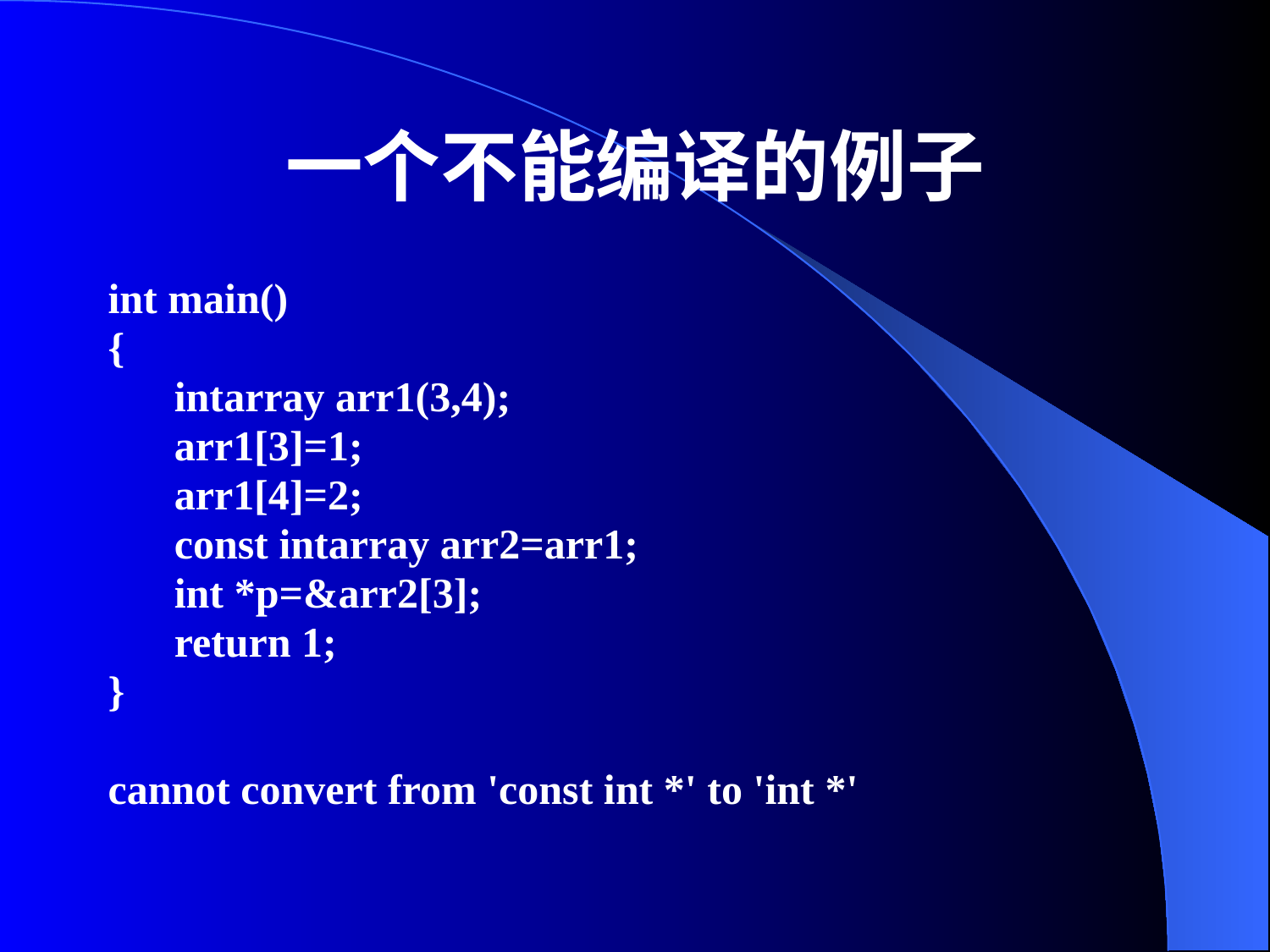

# 一个不能编译的例子
int main()
{
	intarray arr1(3,4);
	arr1[3]=1;
	arr1[4]=2;
	const intarray arr2=arr1;
	int *p=&arr2[3];
	return 1;
}

cannot convert from 'const int *' to 'int *'